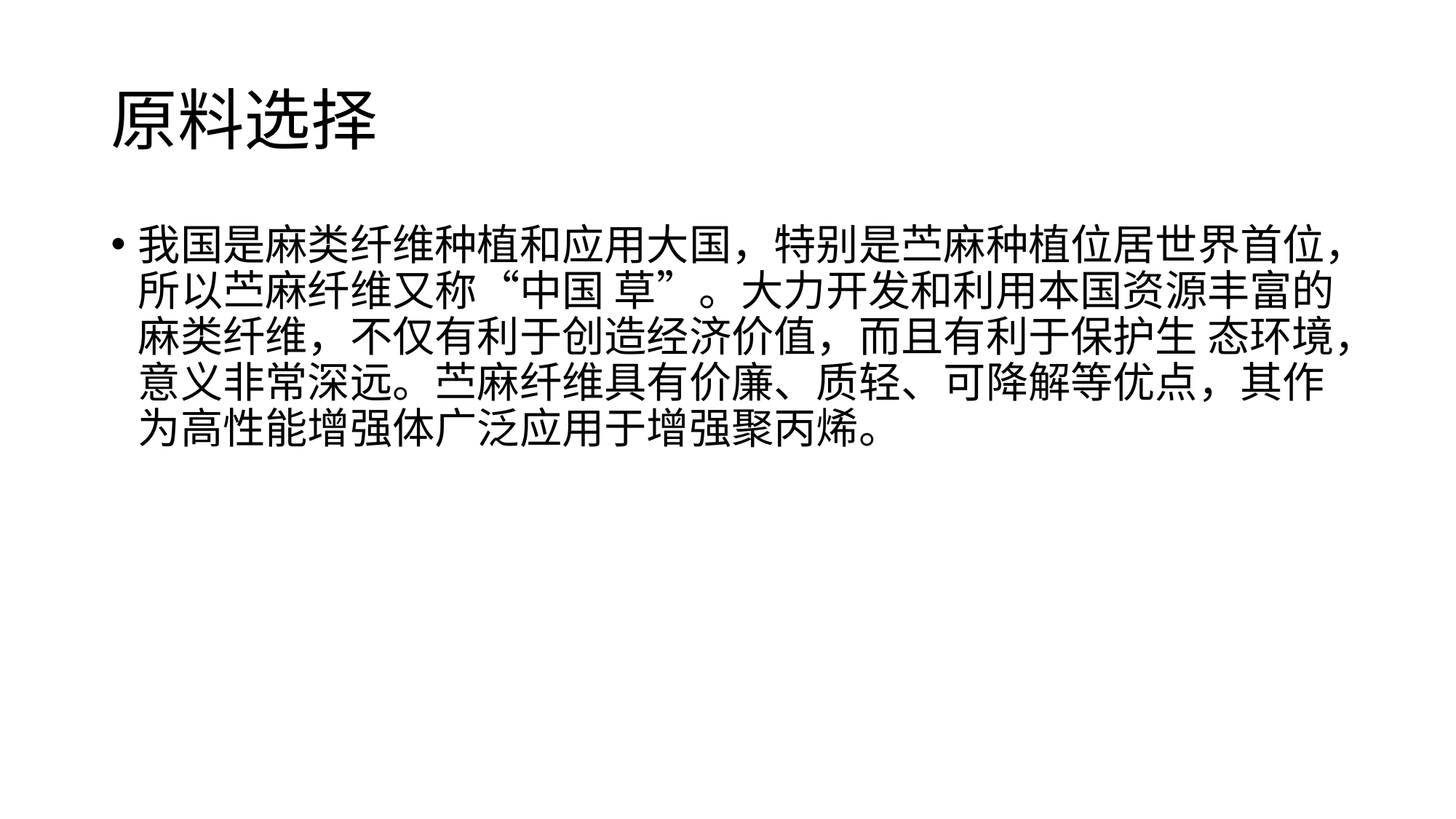

# 原料选择
我国是麻类纤维种植和应用大国，特别是苎麻种植位居世界首位，所以苎麻纤维又称“中国 草”。大力开发和利用本国资源丰富的麻类纤维，不仅有利于创造经济价值，而且有利于保护生 态环境，意义非常深远。苎麻纤维具有价廉、质轻、可降解等优点，其作为高性能增强体广泛应用于增强聚丙烯。